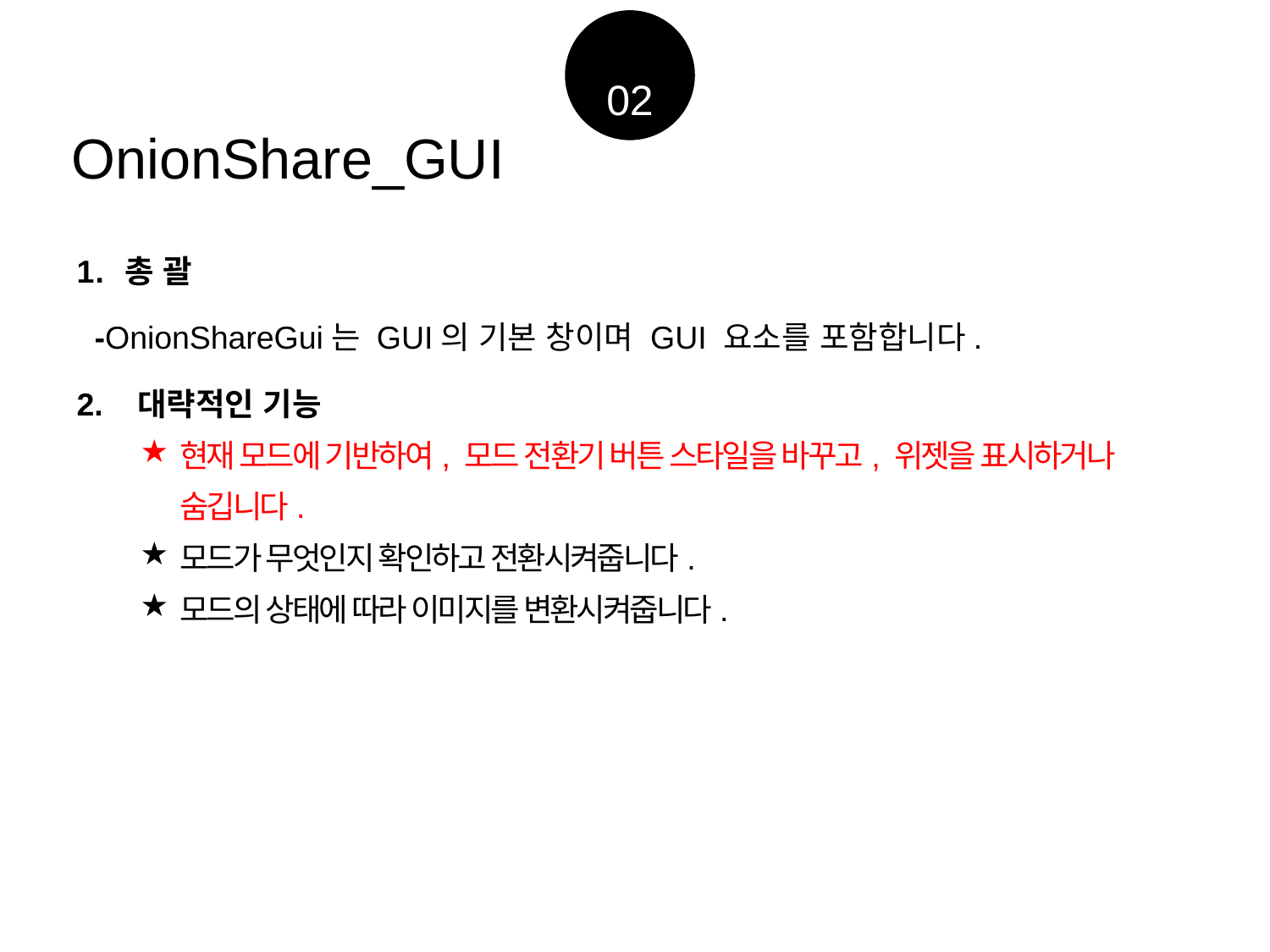

02
OnionShare_GUI
총 괄
  -OnionShareGui는 GUI의 기본 창이며 GUI 요소를 포함합니다.
2.   대략적인 기능
현재 모드에 기반하여, 모드 전환기 버튼 스타일을 바꾸고, 위젯을 표시하거나 숨깁니다.
모드가 무엇인지 확인하고 전환시켜줍니다.
모드의 상태에 따라 이미지를 변환시켜줍니다.